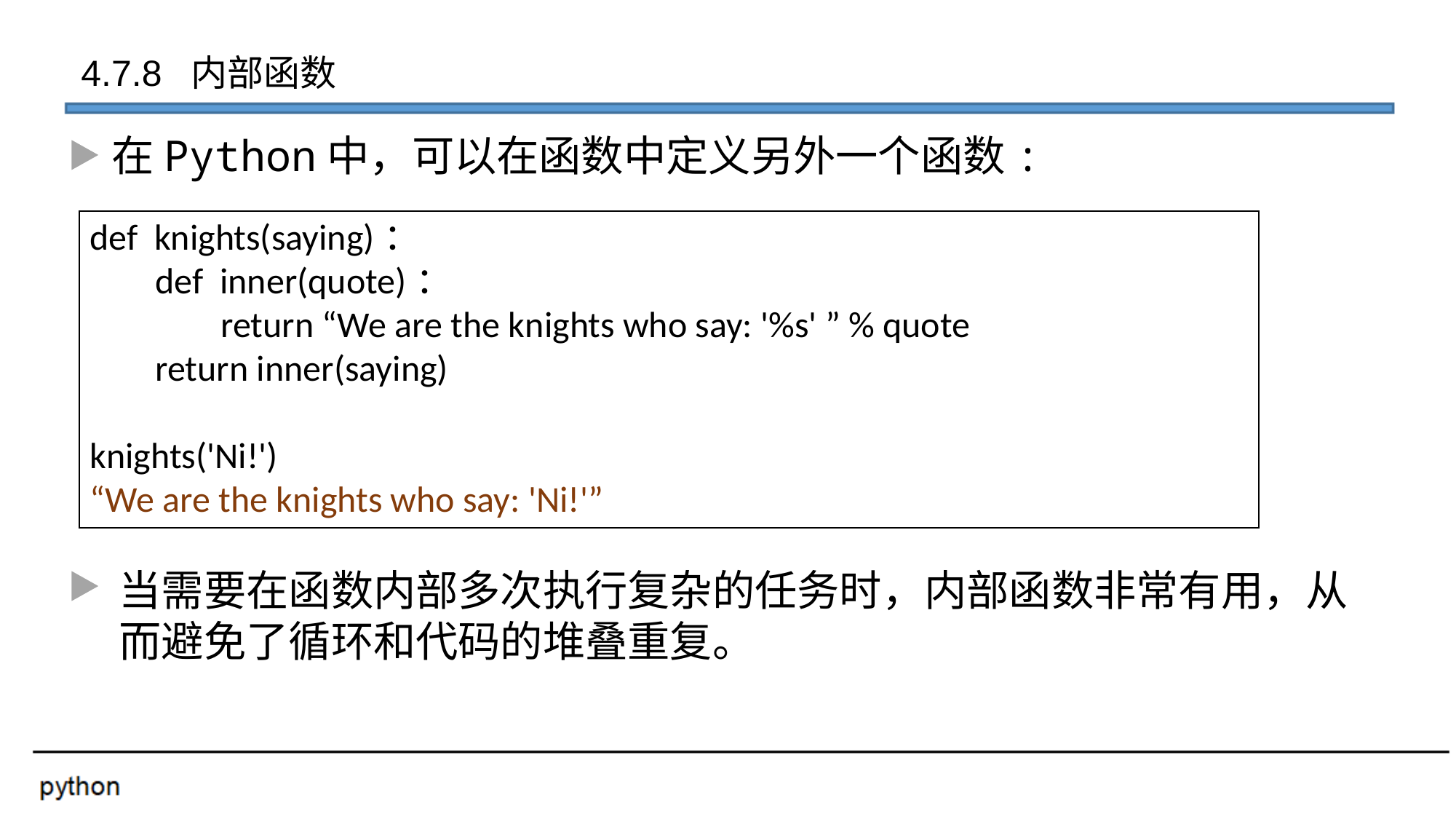

4.7.8  内部函数
在Python中，可以在函数中定义另外一个函数:

def  knights(saying)：
        def  inner(quote)：
                return “We are the knights who say: '%s' ” % quote
        return inner(saying)

knights('Ni!')
“We are the knights who say: 'Ni!'”

当需要在函数内部多次执行复杂的任务时，内部函数非常有用，从而避免了循环和代码的堆叠重复。

46